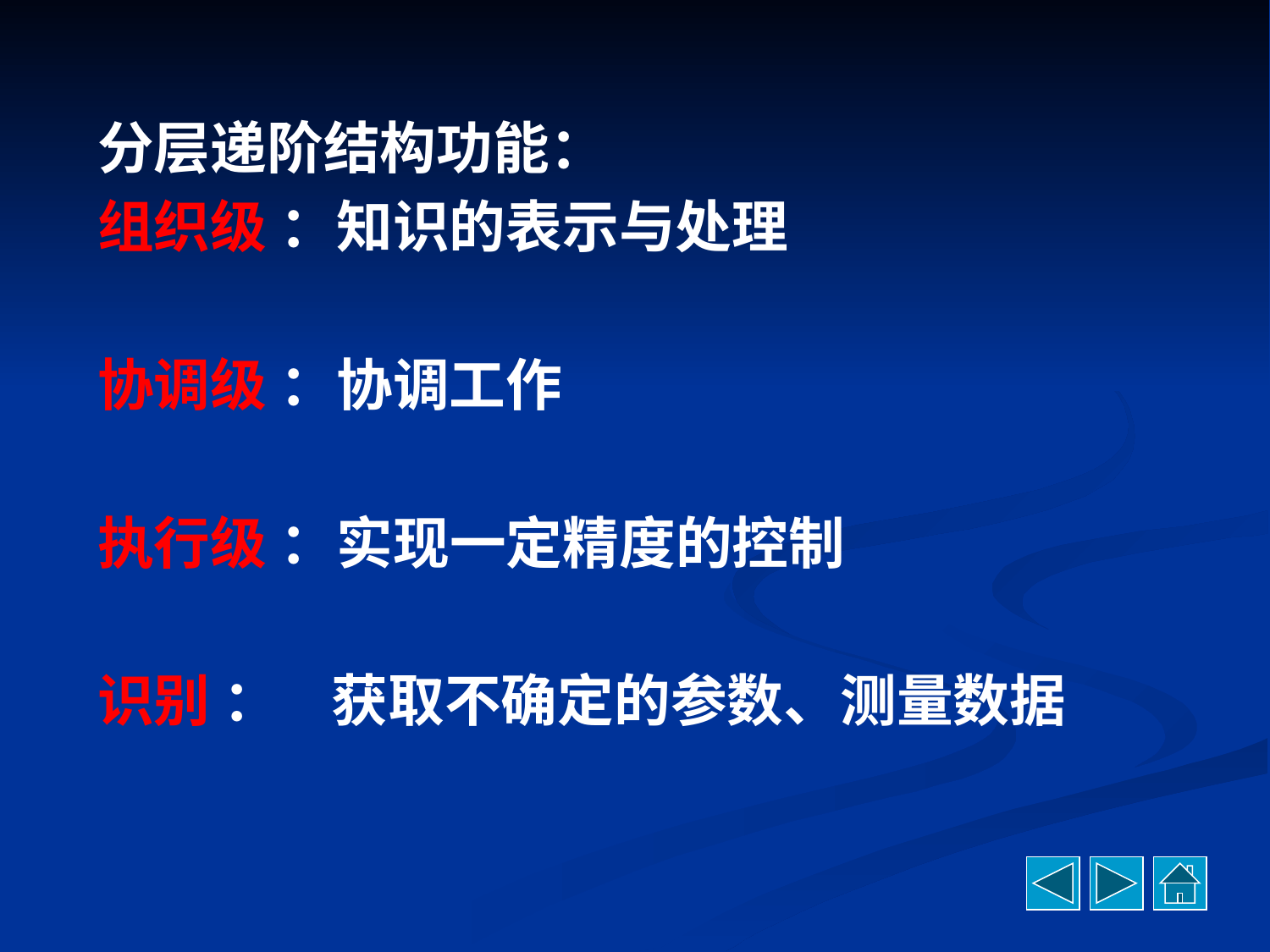

分层递阶结构功能：
组织级 ：知识的表示与处理

协调级 ：协调工作

执行级 ：实现一定精度的控制

识别 ：    获取不确定的参数、测量数据